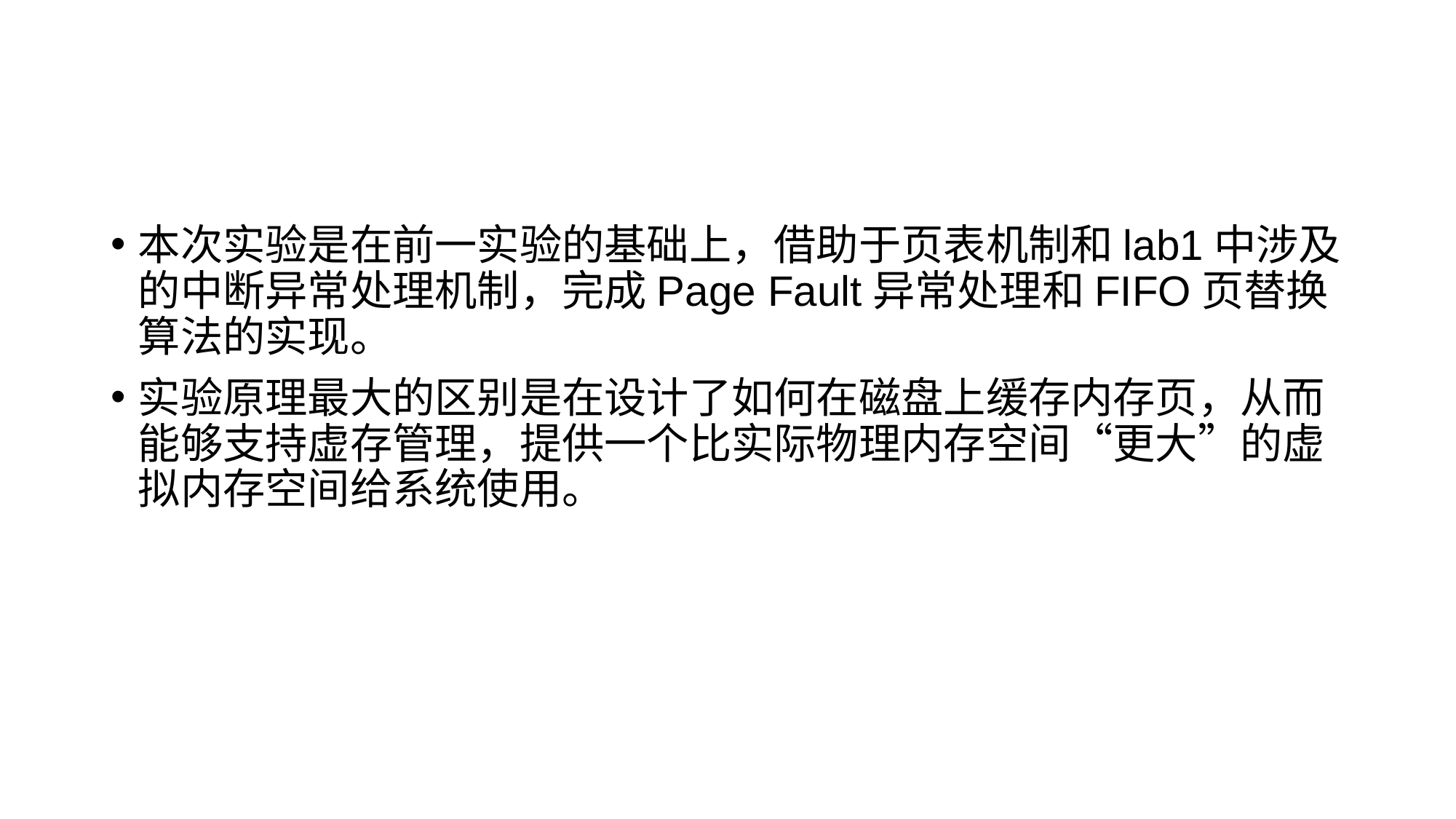

#
本次实验是在前一实验的基础上，借助于页表机制和lab1中涉及的中断异常处理机制，完成Page Fault异常处理和FIFO页替换算法的实现。
实验原理最大的区别是在设计了如何在磁盘上缓存内存页，从而能够支持虚存管理，提供一个比实际物理内存空间“更大”的虚拟内存空间给系统使用。